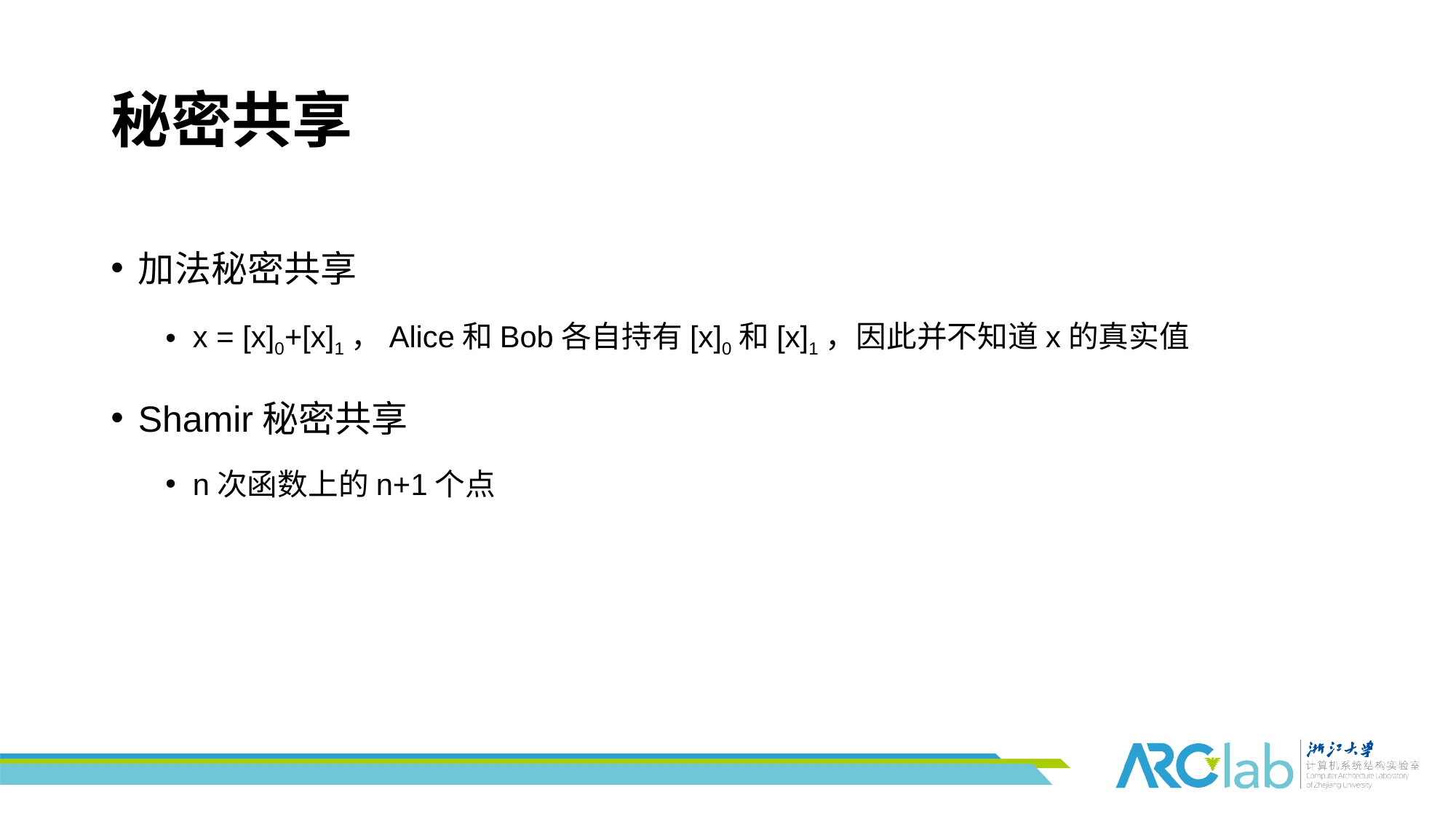

# 秘密共享
加法秘密共享
x = [x]0+[x]1，Alice和Bob各自持有[x]0和[x]1，因此并不知道x的真实值
Shamir秘密共享
n次函数上的n+1个点